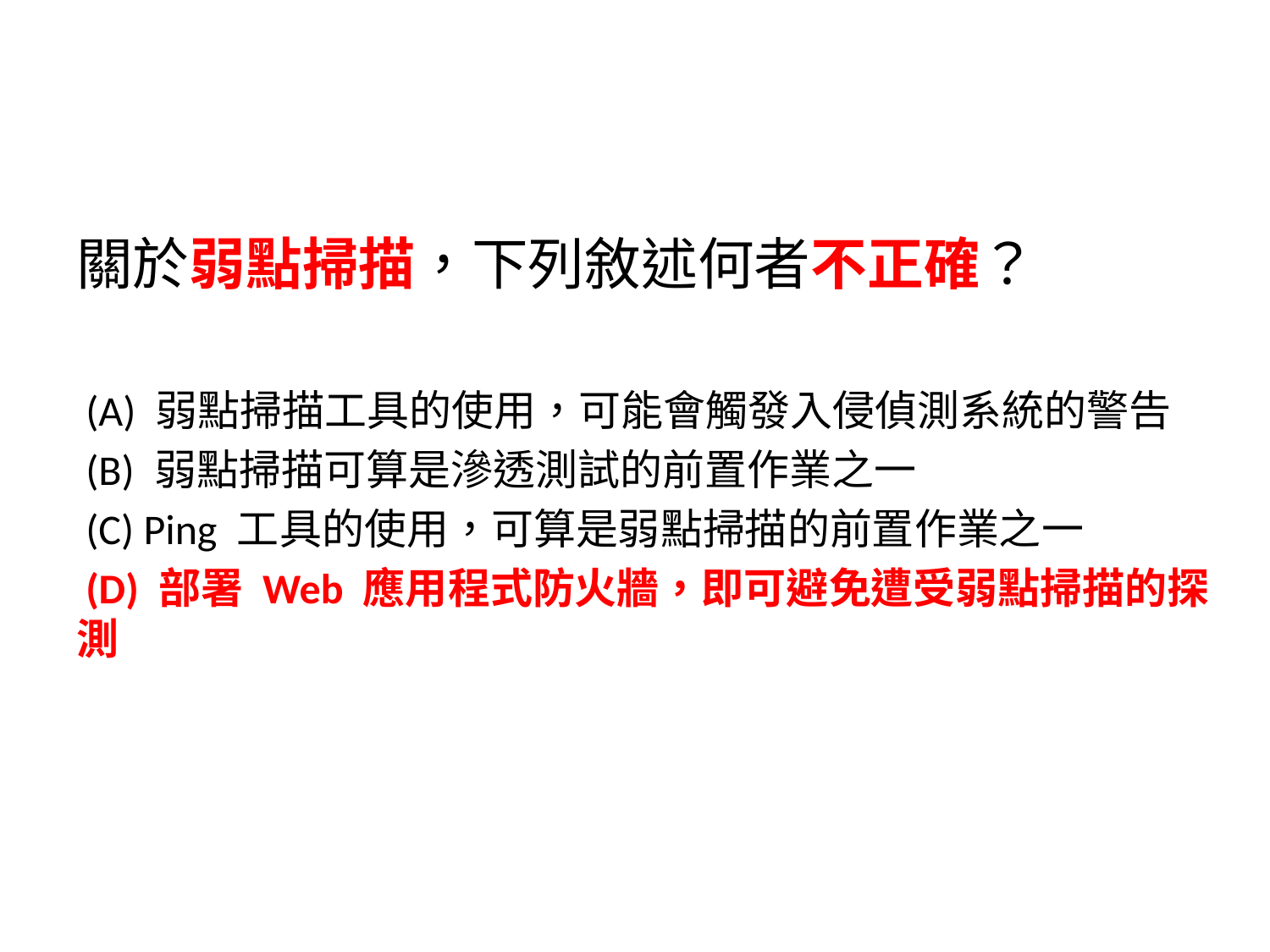

關於弱點掃描，下列敘述何者不正確？

 (A) 弱點掃描工具的使用，可能會觸發入侵偵測系統的警告
 (B) 弱點掃描可算是滲透測試的前置作業之一
 (C) Ping 工具的使用，可算是弱點掃描的前置作業之一
 (D) 部署 Web 應用程式防火牆，即可避免遭受弱點掃描的探測